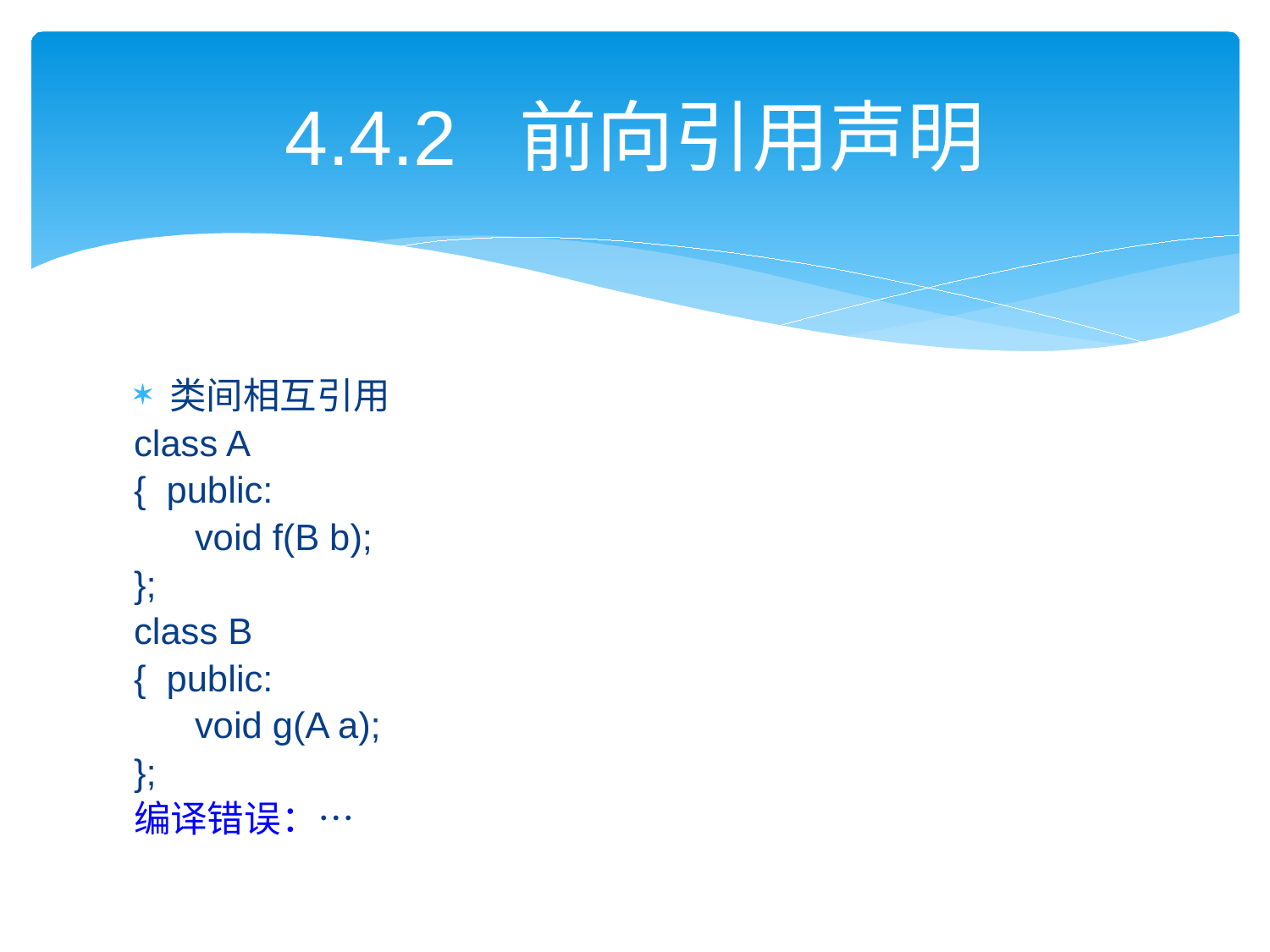

# 4.4.2  前向引用声明
类间相互引用
class A
{  public:
      void f(B b);
};
class B
{  public:
      void g(A a);
};
编译错误：…